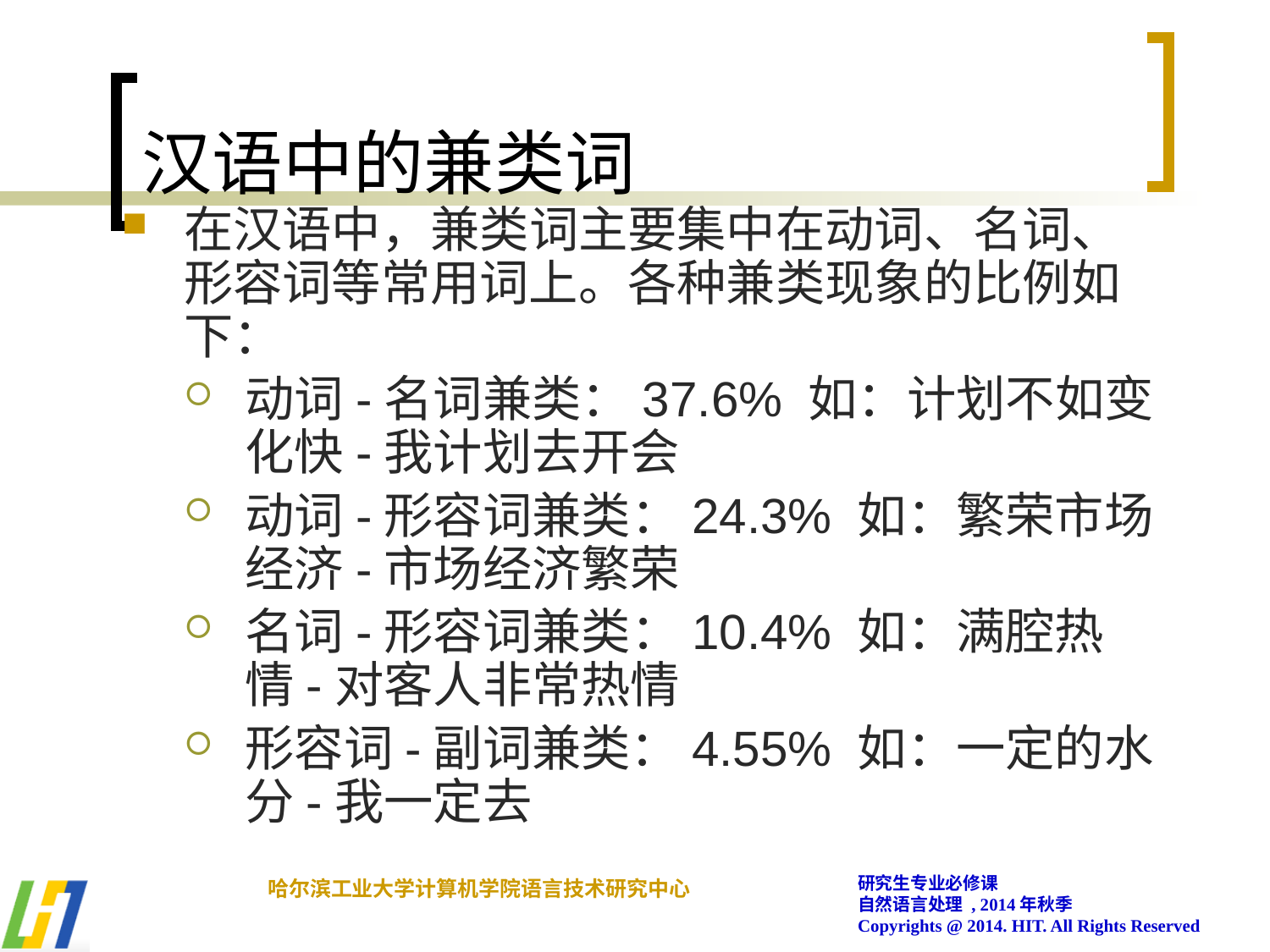

# 汉语中的兼类词
在汉语中，兼类词主要集中在动词、名词、形容词等常用词上。各种兼类现象的比例如下：
动词-名词兼类：37.6% 如：计划不如变化快-我计划去开会
动词-形容词兼类：24.3% 如：繁荣市场经济-市场经济繁荣
名词-形容词兼类：10.4% 如：满腔热情-对客人非常热情
形容词-副词兼类：4.55% 如：一定的水分-我一定去

研究生专业必修课
自然语言处理 , 2014年秋季
Copyrights @ 2014. HIT. All Rights Reserved
哈尔滨工业大学计算机学院语言技术研究中心